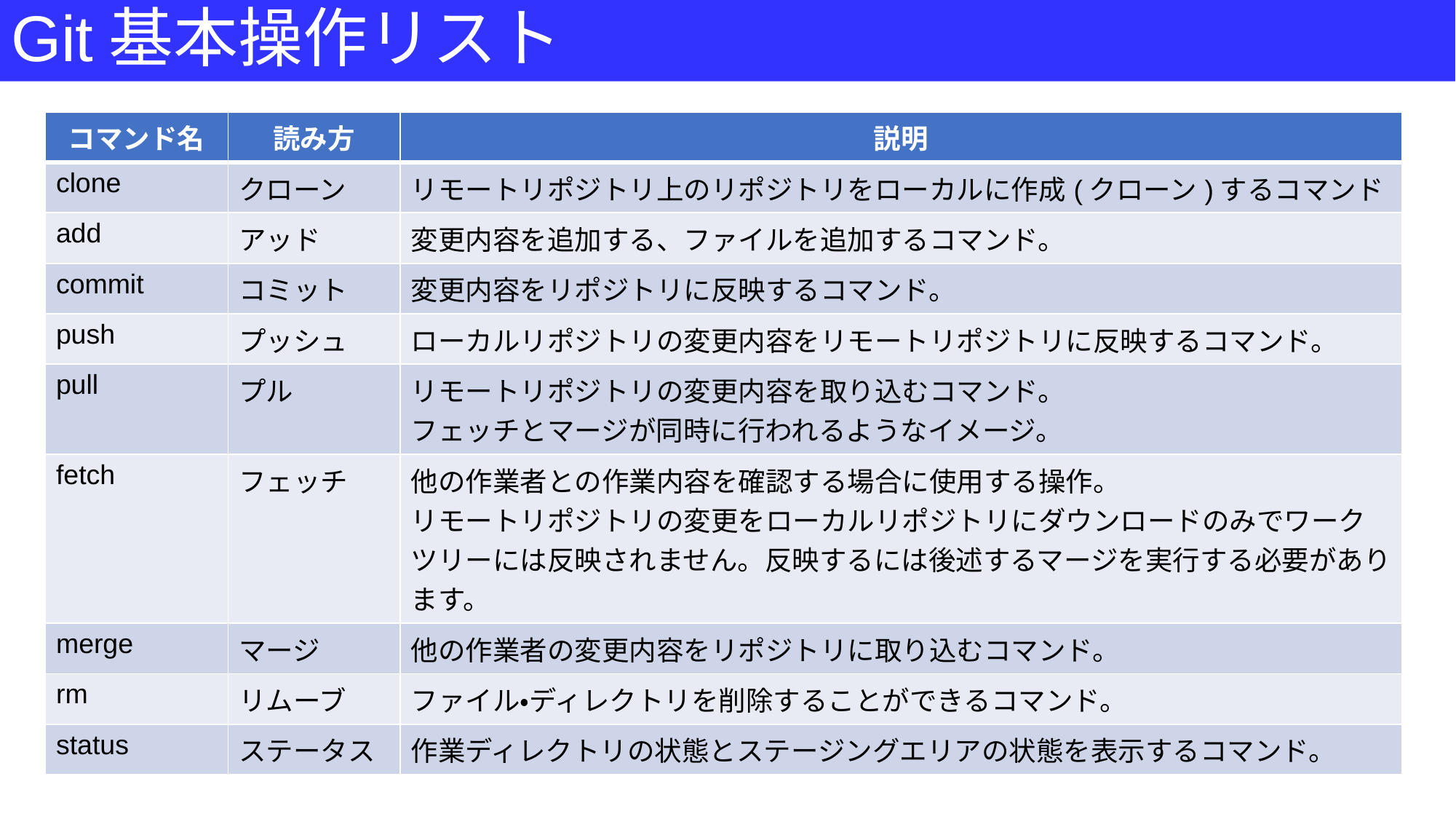

# Git基本操作リスト
| コマンド名 | 読み方 | 説明 |
| --- | --- | --- |
| clone | クローン | リモートリポジトリ上のリポジトリをローカルに作成(クローン)するコマンド |
| add | アッド | 変更内容を追加する、ファイルを追加するコマンド。 |
| commit | コミット | 変更内容をリポジトリに反映するコマンド。 |
| push | プッシュ | ローカルリポジトリの変更内容をリモートリポジトリに反映するコマンド。 |
| pull | プル | リモートリポジトリの変更内容を取り込むコマンド。 フェッチとマージが同時に行われるようなイメージ。 |
| fetch | フェッチ | 他の作業者との作業内容を確認する場合に使用する操作。 リモートリポジトリの変更をローカルリポジトリにダウンロードのみでワークツリーには反映されません。反映するには後述するマージを実行する必要があります。 |
| merge | マージ | 他の作業者の変更内容をリポジトリに取り込むコマンド。 |
| rm | リムーブ | ファイル・ディレクトリを削除することができるコマンド。 |
| status | ステータス | 作業ディレクトリの状態とステージングエリアの状態を表示するコマンド。 |